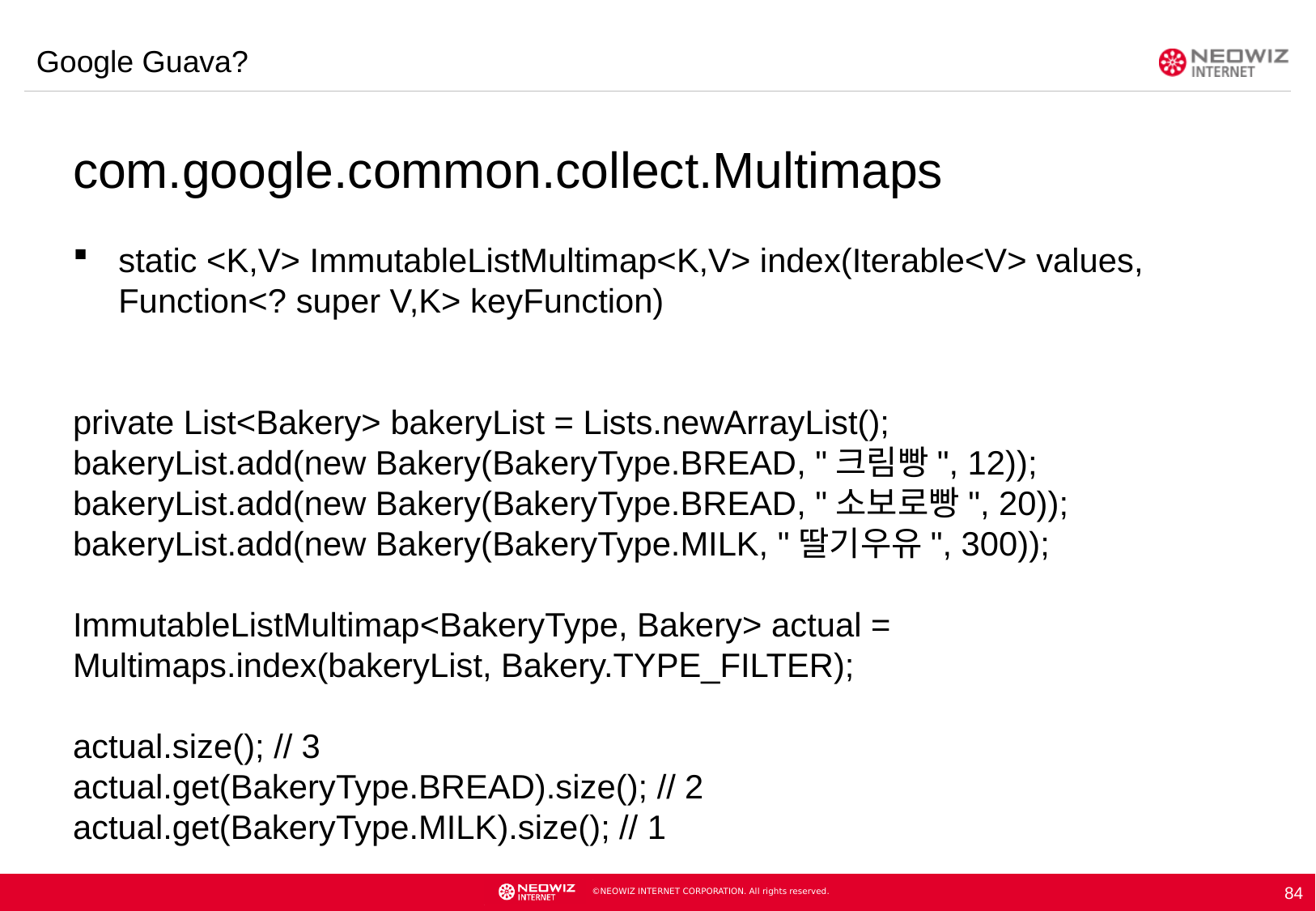

Google Guava?

com.google.common.collect.Multimaps

static <K,V> ImmutableListMultimap<K,V> index(Iterable<V> values, Function<? super V,K> keyFunction)

private List<Bakery> bakeryList = Lists.newArrayList();
bakeryList.add(new Bakery(BakeryType.BREAD, "크림빵", 12));
bakeryList.add(new Bakery(BakeryType.BREAD, "소보로빵", 20));
bakeryList.add(new Bakery(BakeryType.MILK, "딸기우유", 300));

ImmutableListMultimap<BakeryType, Bakery> actual = Multimaps.index(bakeryList, Bakery.TYPE_FILTER);

actual.size(); // 3
actual.get(BakeryType.BREAD).size(); // 2
actual.get(BakeryType.MILK).size(); // 1
84